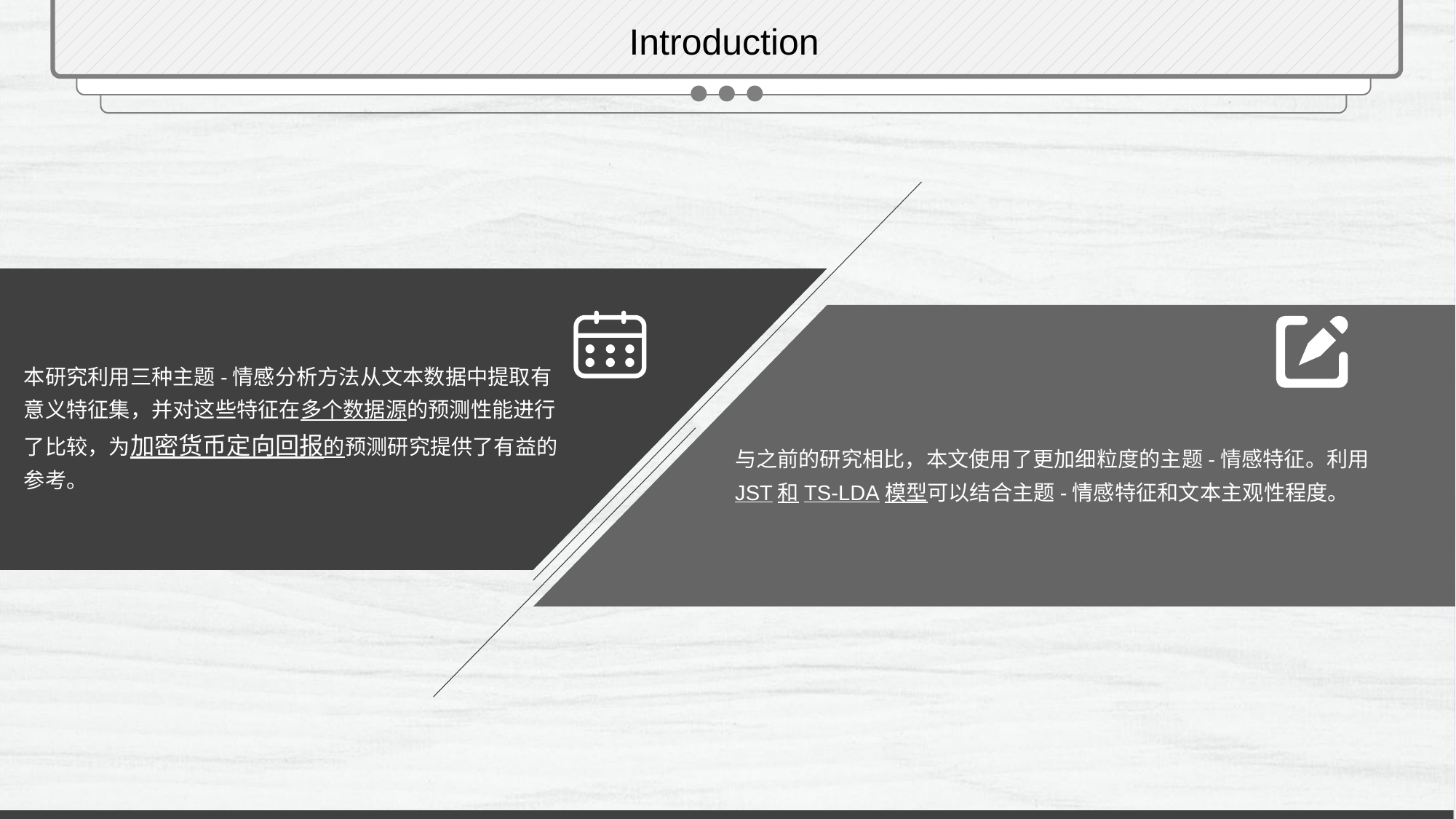

Introduction

本研究利用三种主题-情感分析方法从文本数据中提取有意义特征集，并对这些特征在多个数据源的预测性能进行了比较，为加密货币定向回报的预测研究提供了有益的参考。
与之前的研究相比，本文使用了更加细粒度的主题-情感特征。利用JST和TS-LDA模型可以结合主题-情感特征和文本主观性程度。